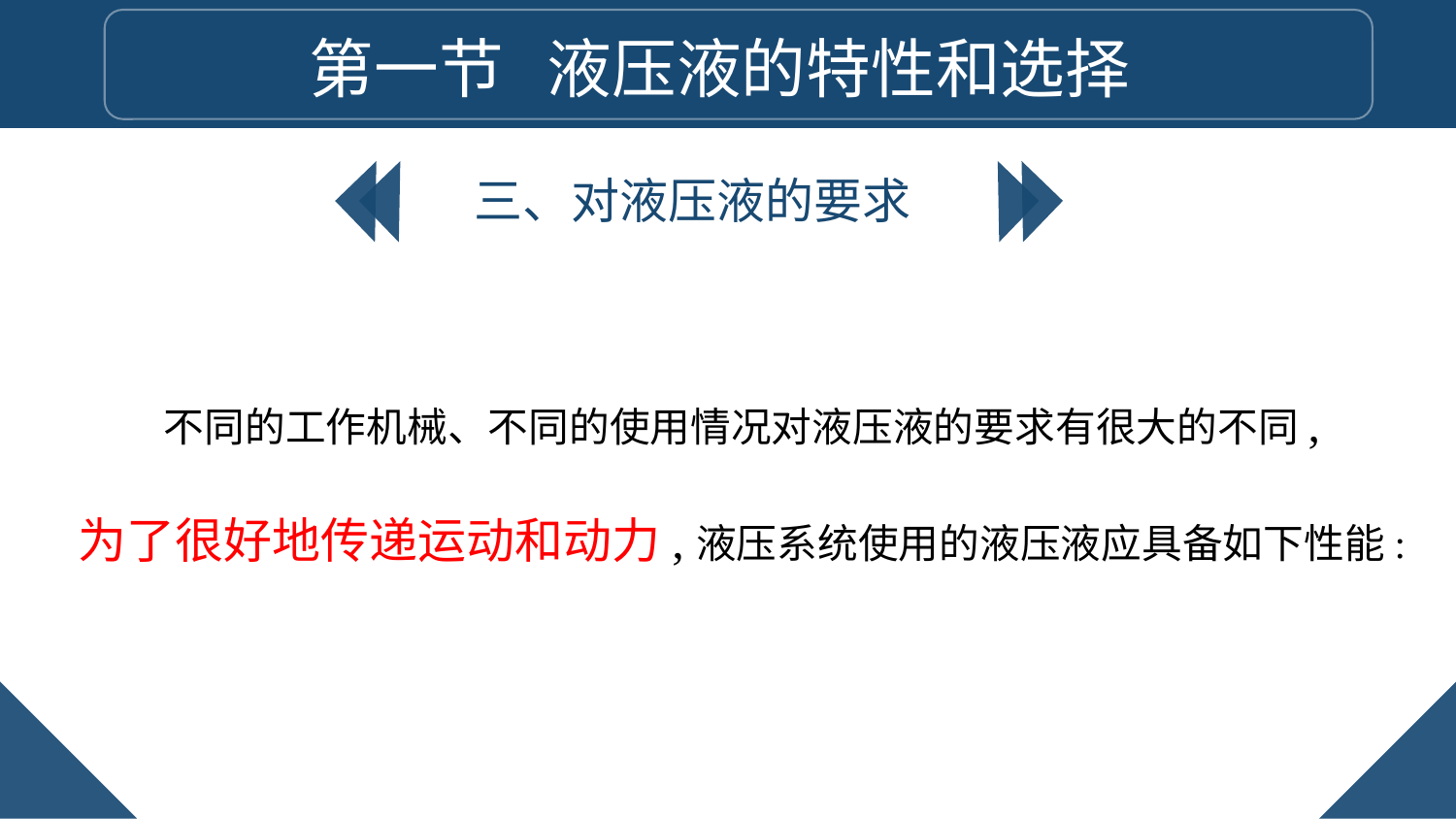

第一节   液压液的特性和选择
三、对液压液的要求

不同的工作机械、不同的使用情况对液压液的要求有很大的不同,
为了很好地传递运动和动力,液压系统使用的液压液应具备如下性能: